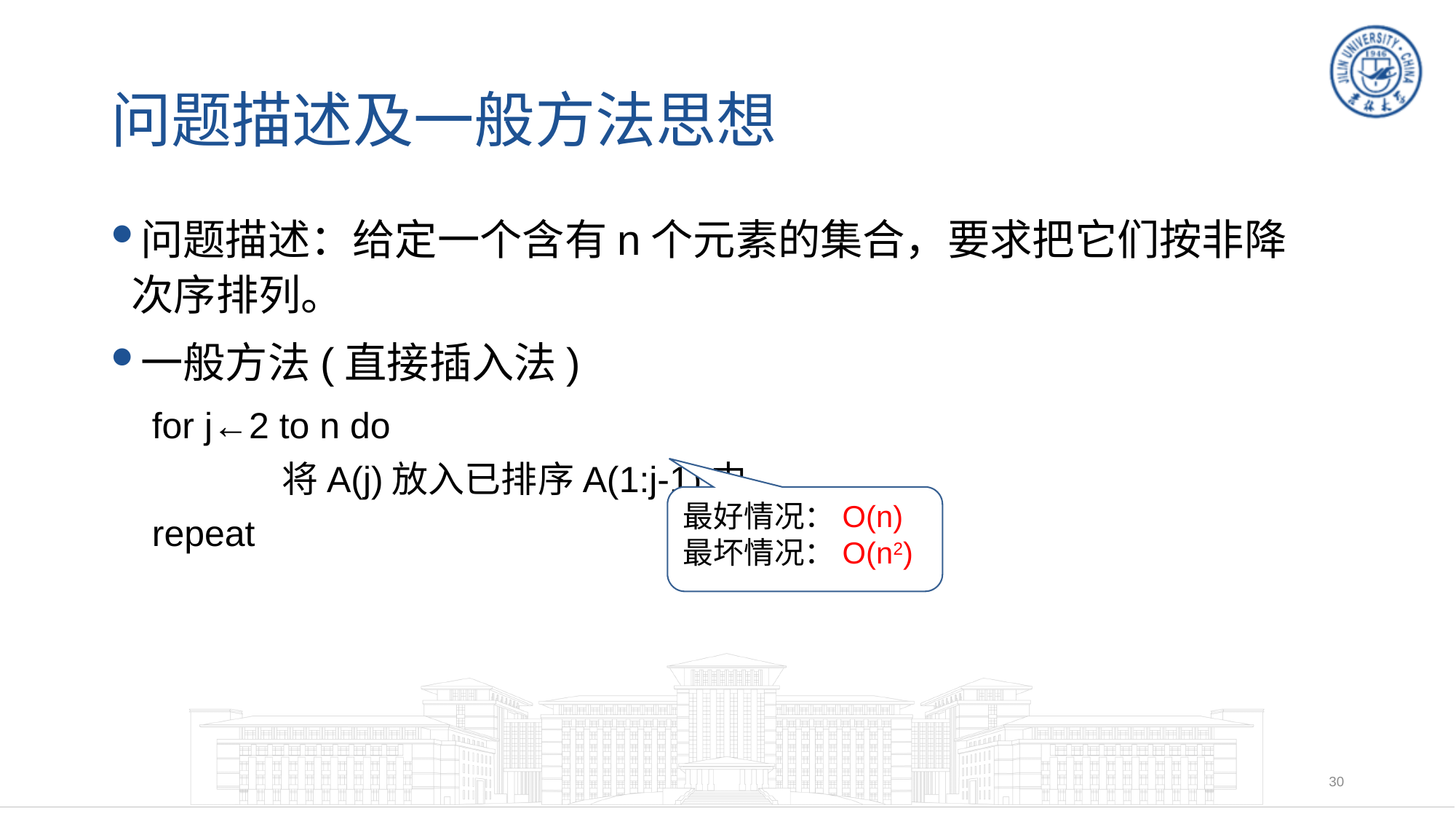

# 问题描述及一般方法思想
问题描述：给定一个含有n个元素的集合，要求把它们按非降次序排列。
一般方法(直接插入法)
    for j←2 to n do
   	将A(j)放入已排序A(1:j-1)中
repeat
最好情况：O(n)
最坏情况：O(n2)

30